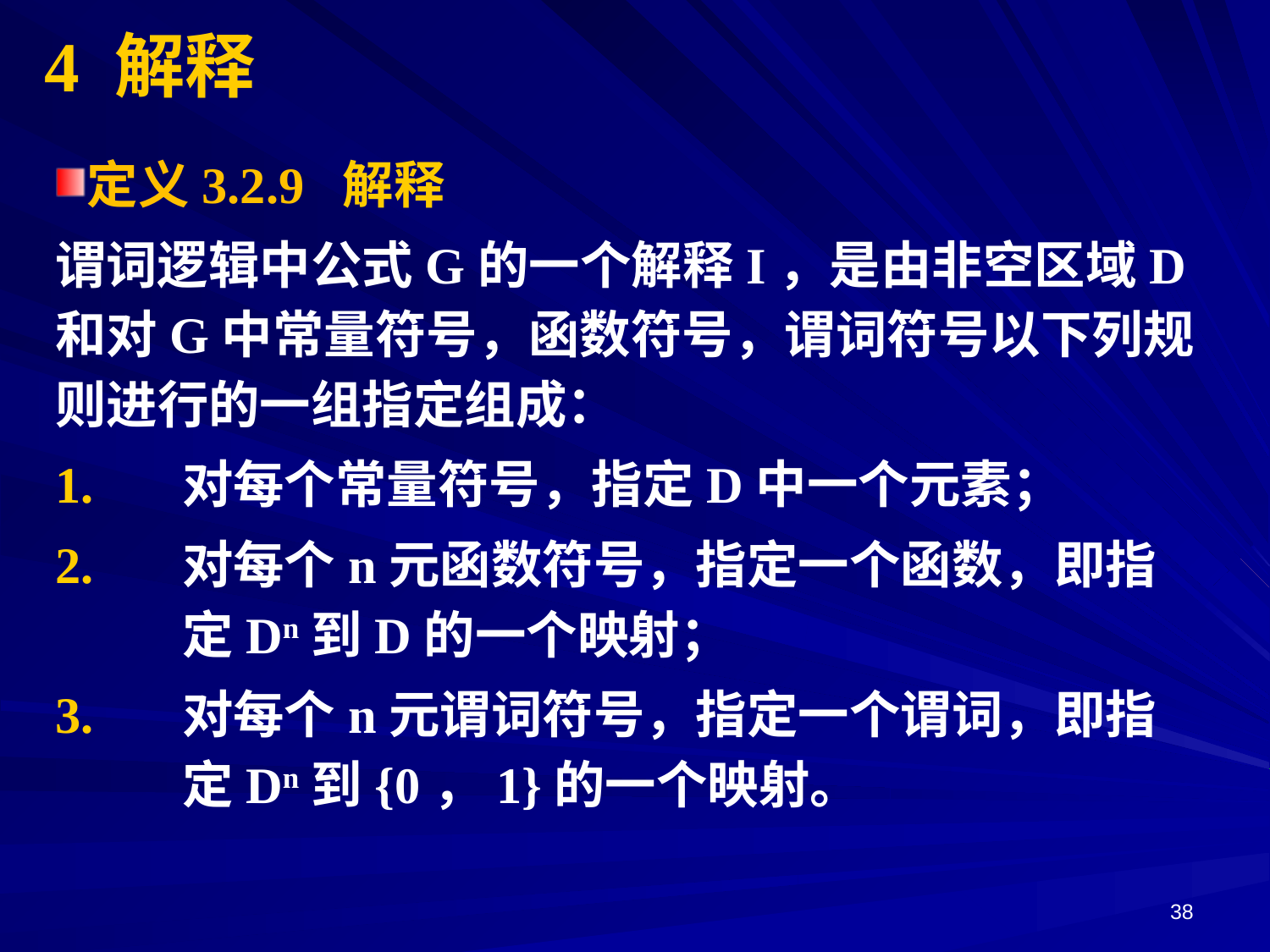

# 4 解释
定义3.2.9  解释
谓词逻辑中公式G的一个解释I，是由非空区域D和对G中常量符号，函数符号，谓词符号以下列规则进行的一组指定组成：
1. 	对每个常量符号，指定D中一个元素；
2. 	对每个n元函数符号，指定一个函数，即指
	定Dn到D的一个映射；
3. 	对每个n元谓词符号，指定一个谓词，即指
	定Dn到{0，1}的一个映射。
38